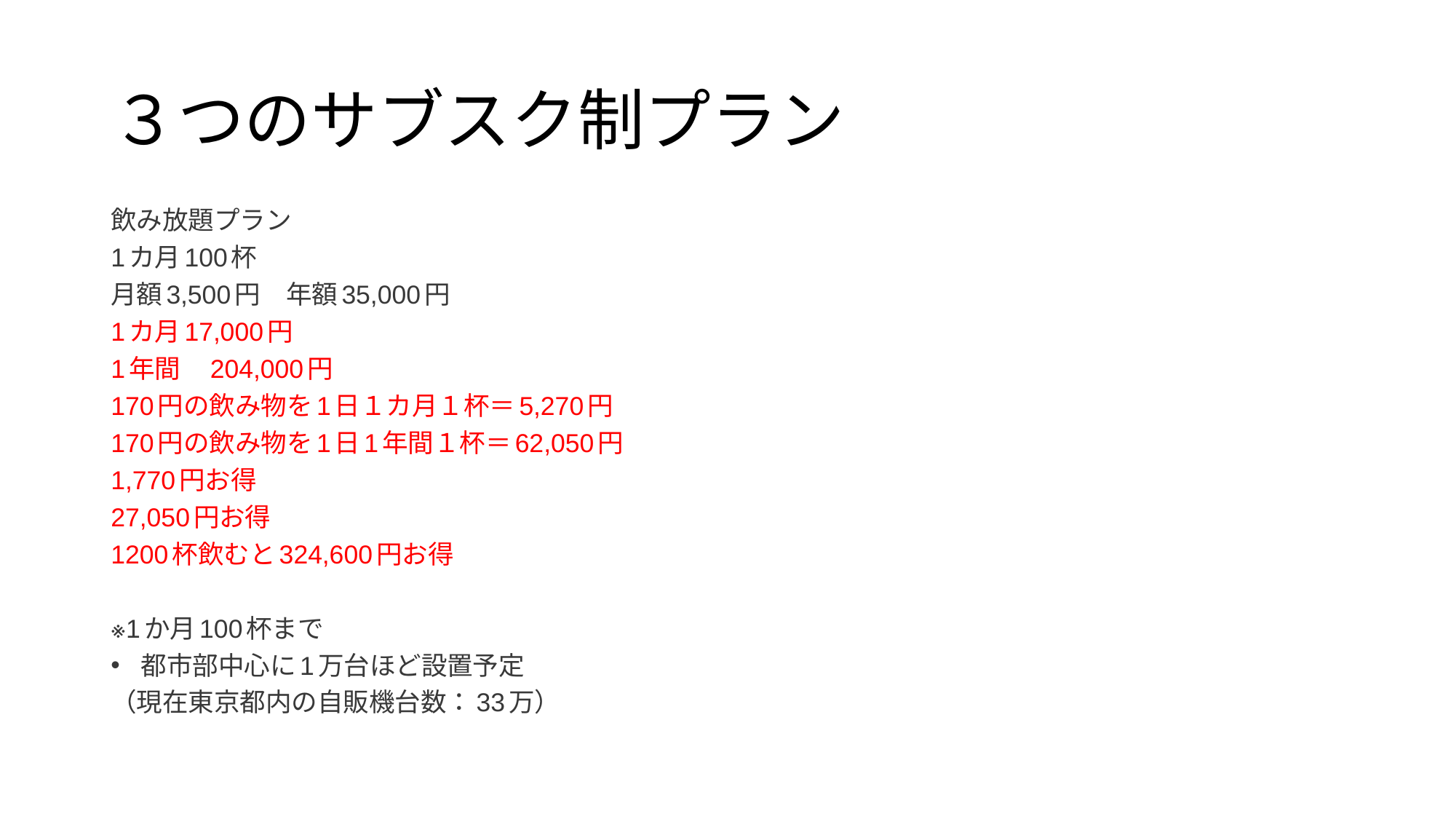

# ３つのサブスク制プラン
飲み放題プラン
1カ月100杯
月額3,500円　年額35,000円
1カ月17,000円
1年間　204,000円
170円の飲み物を1日１カ月１杯＝5,270円
170円の飲み物を1日1年間１杯＝62,050円
1,770円お得
27,050円お得
1200杯飲むと324,600円お得

※1か月100杯まで
都市部中心に1万台ほど設置予定
（現在東京都内の自販機台数：33万）